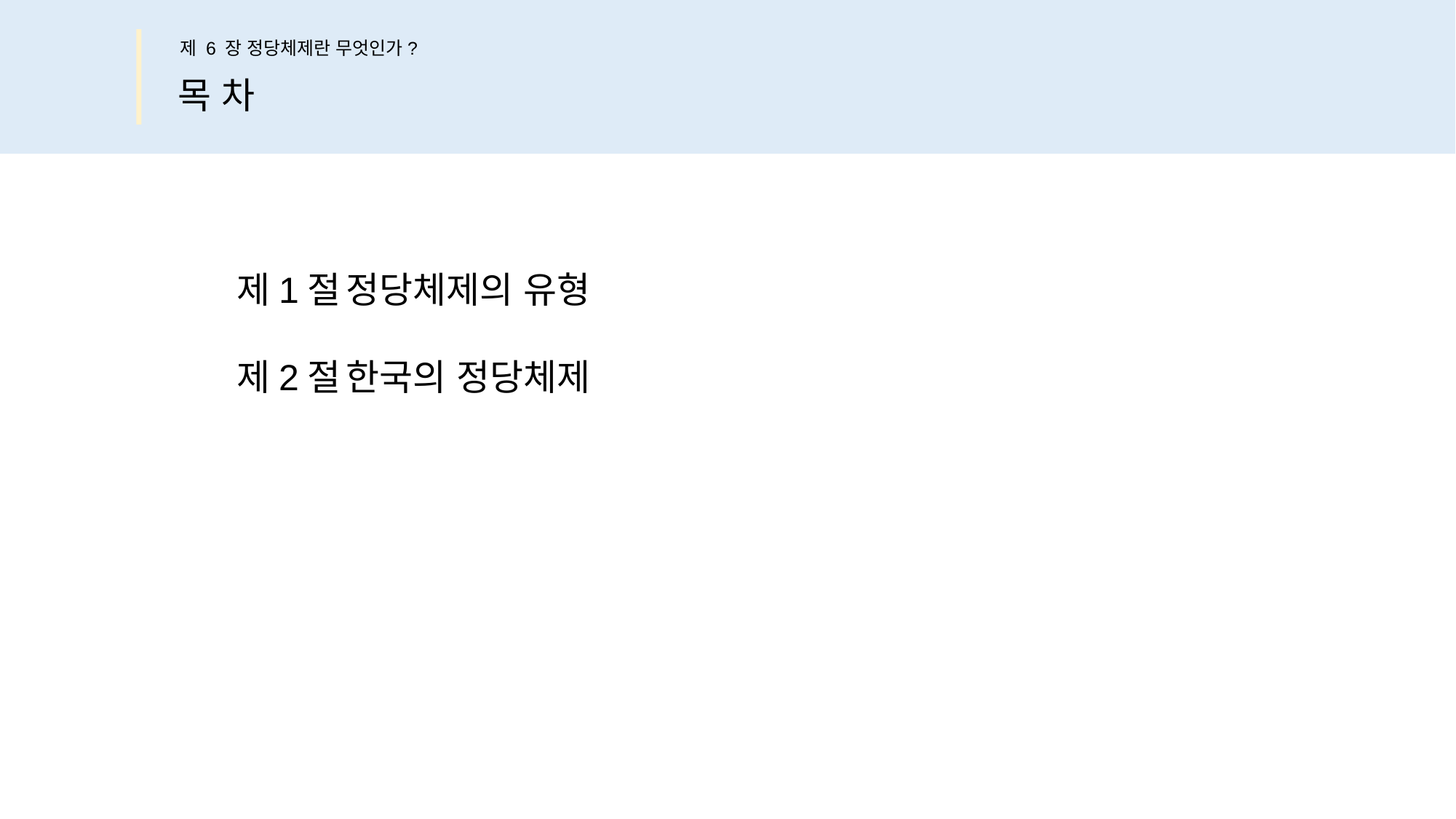

제 6 장 정당체제란 무엇인가?
목 차
제1절	정당체제의 유형
제2절	한국의 정당체제